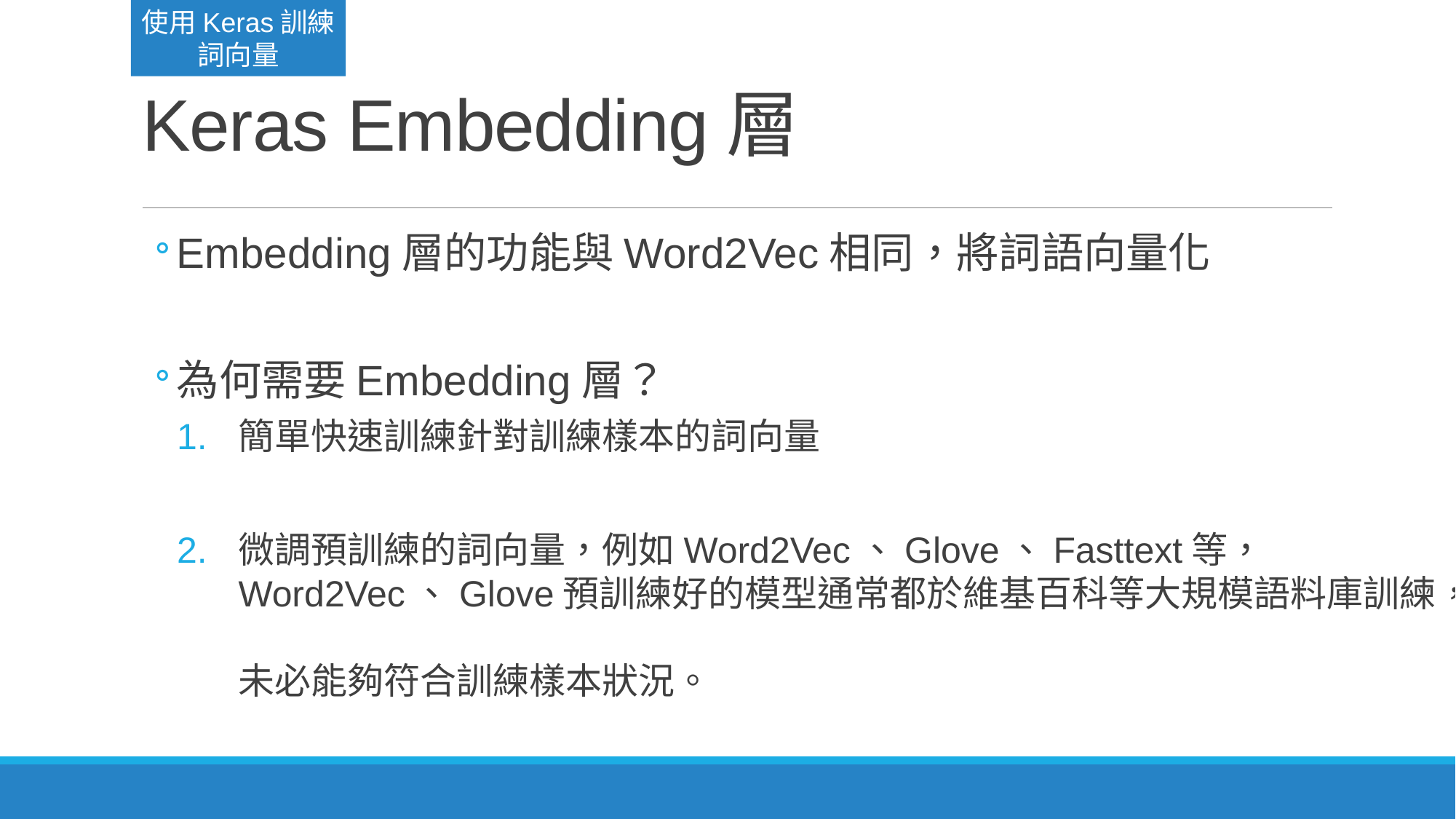

使用Keras訓練詞向量
# Keras Embedding層
Embedding層的功能與Word2Vec相同，將詞語向量化

為何需要Embedding層？
簡單快速訓練針對訓練樣本的詞向量

微調預訓練的詞向量，例如Word2Vec、Glove、Fasttext等，
Word2Vec、Glove預訓練好的模型通常都於維基百科等大規模語料庫訓練，
未必能夠符合訓練樣本狀況。